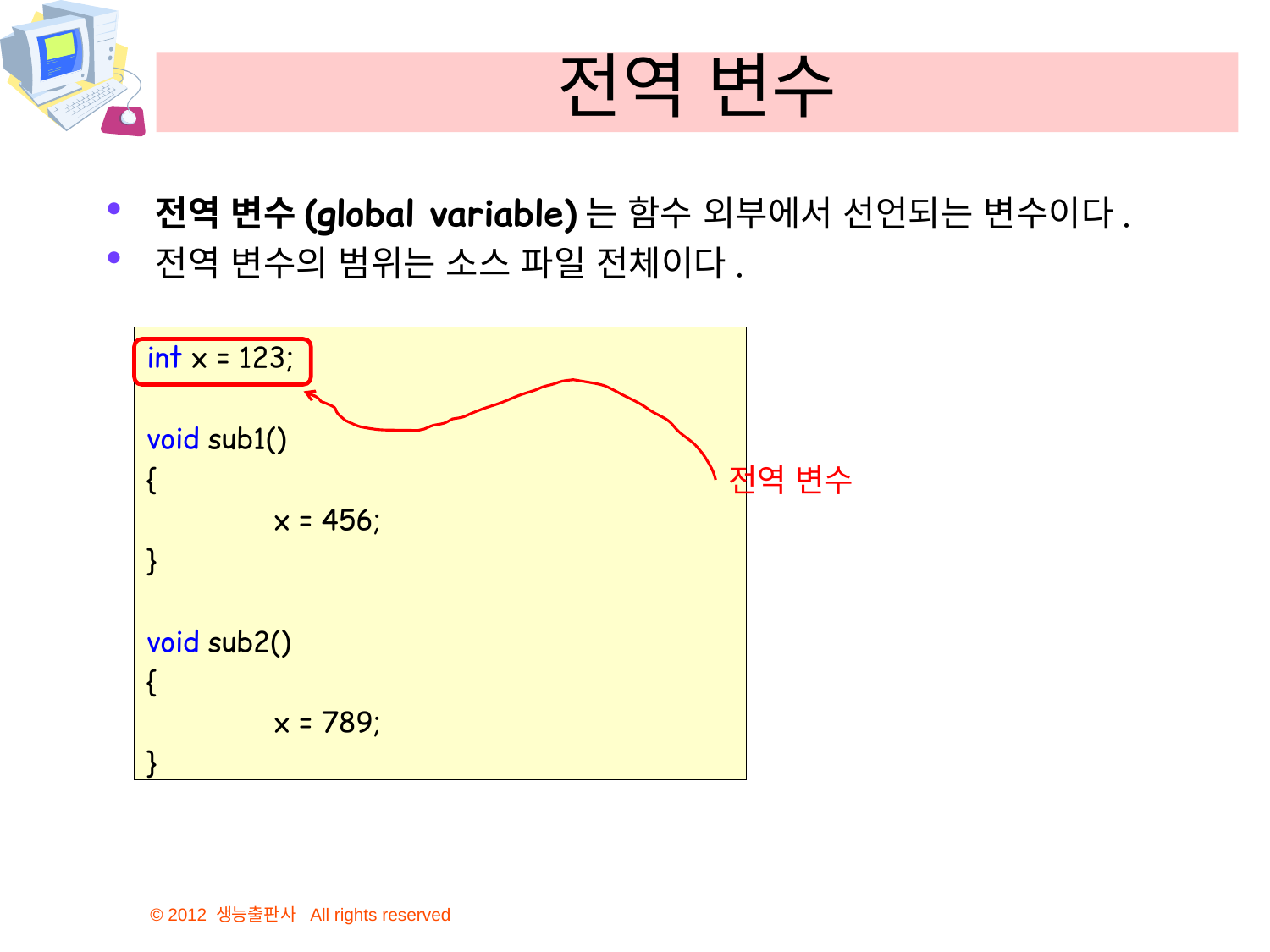

# 전역 변수
전역 변수(global variable)는 함수 외부에서 선언되는 변수이다.
전역 변수의 범위는 소스 파일 전체이다.

int x = 123;

void sub1()
{
	x = 456;
}

void sub2()
{
	x = 789;
}

전역 변수